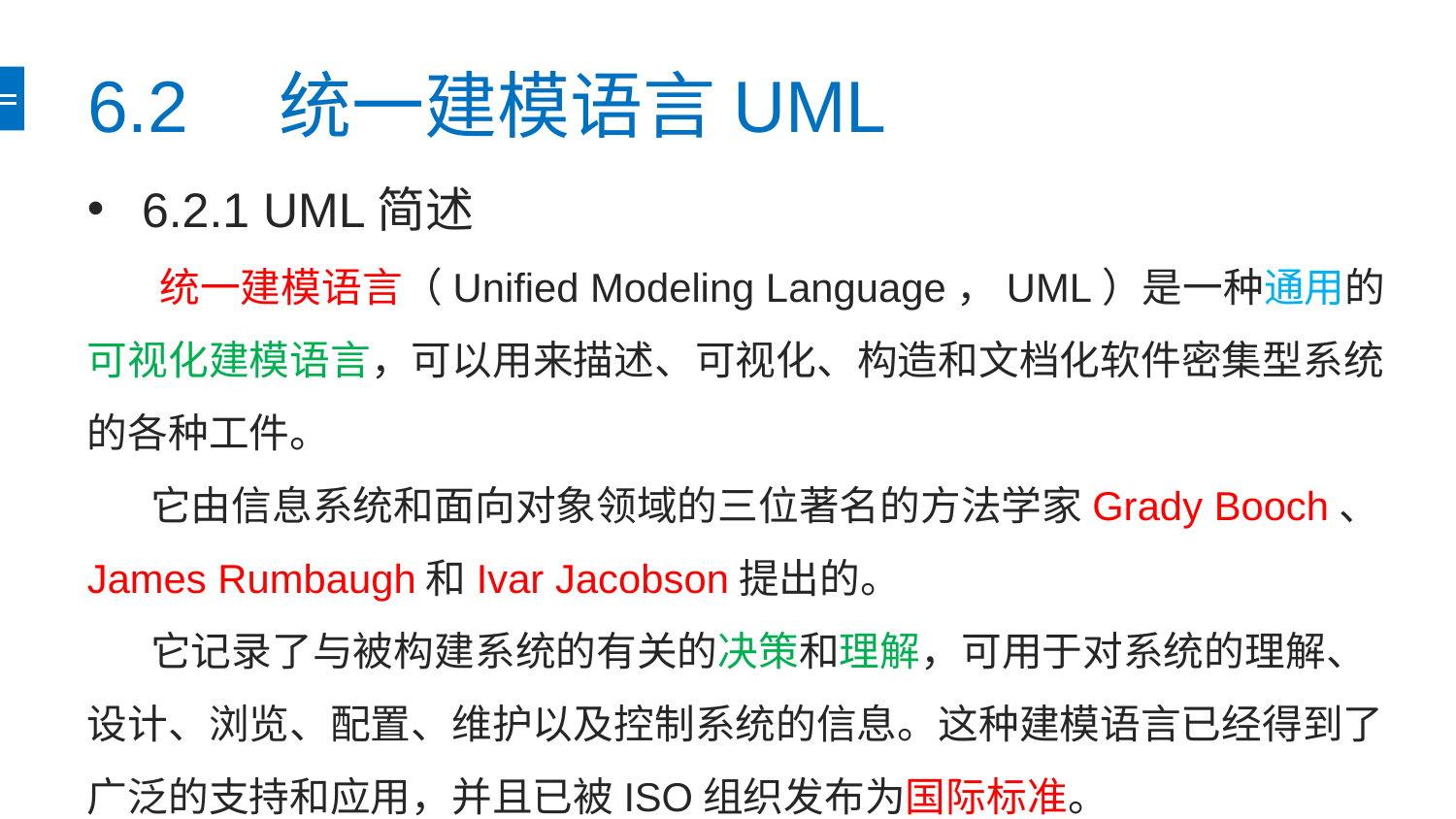

# 6.2　统一建模语言UML
6.2.1 UML简述
       统一建模语言（Unified Modeling Language，UML）是一种通用的可视化建模语言，可以用来描述、可视化、构造和文档化软件密集型系统的各种工件。
      它由信息系统和面向对象领域的三位著名的方法学家Grady Booch、James Rumbaugh和Ivar Jacobson提出的。
      它记录了与被构建系统的有关的决策和理解，可用于对系统的理解、设计、浏览、配置、维护以及控制系统的信息。这种建模语言已经得到了广泛的支持和应用，并且已被ISO组织发布为国际标准。